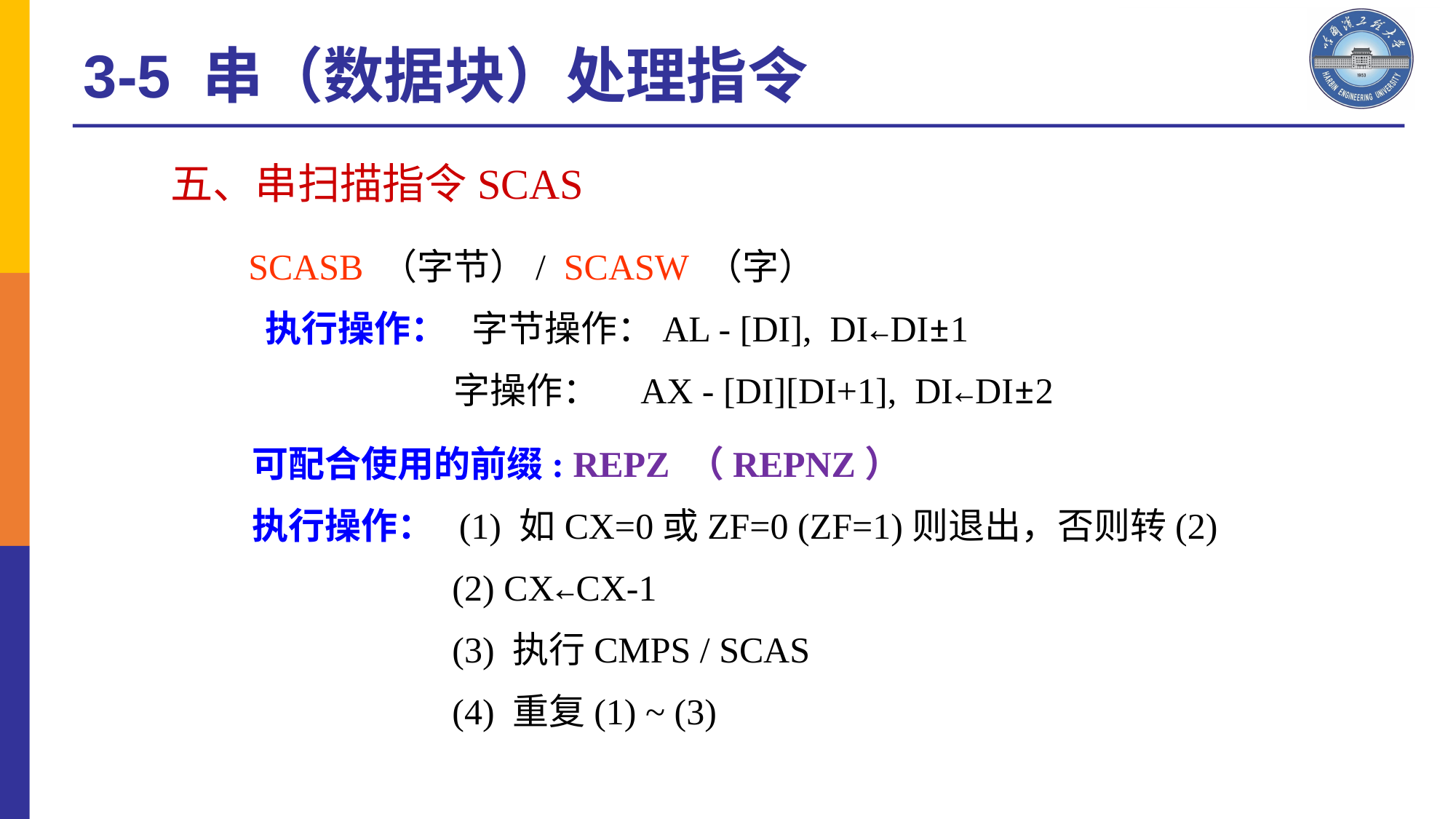

3-5 串（数据块）处理指令
五、串扫描指令SCAS
SCASB （字节）/  SCASW （字）
 执行操作：   字节操作：AL - [DI],  DI←DI±1
                        字操作：    AX - [DI][DI+1],  DI←DI±2
可配合使用的前缀: REPZ （REPNZ）
执行操作：  (1) 如CX=0或ZF=0 (ZF=1)则退出，否则转(2)
                      (2) CX←CX-1
                      (3) 执行CMPS / SCAS
                      (4) 重复(1) ~ (3)